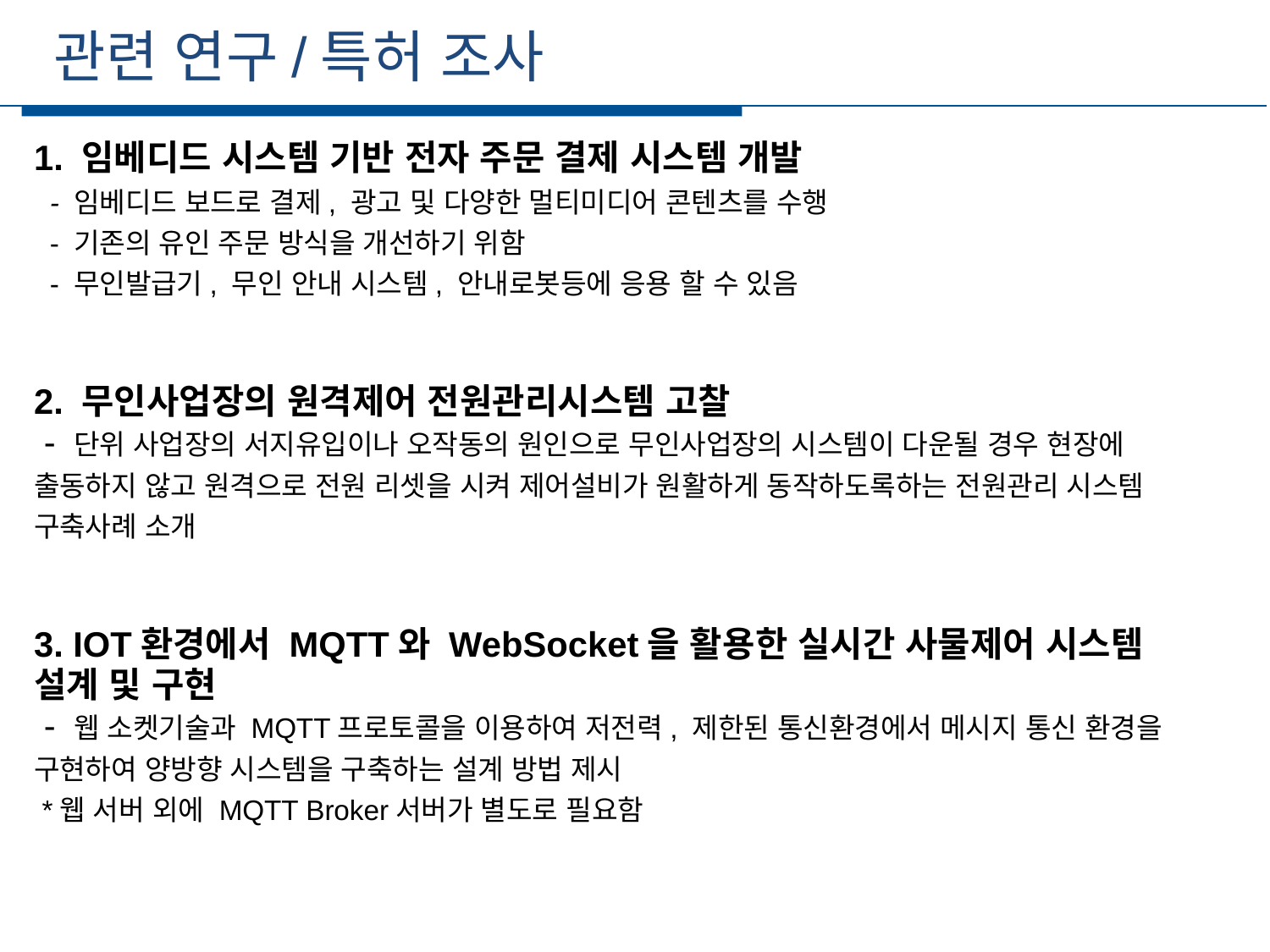

관련 연구/특허 조사
세부일정

1. 임베디드 시스템 기반 전자 주문 결제 시스템 개발
  - 임베디드 보드로 결제, 광고 및 다양한 멀티미디어 콘텐츠를 수행
  - 기존의 유인 주문 방식을 개선하기 위함
  - 무인발급기, 무인 안내 시스템, 안내로봇등에 응용 할 수 있음

2. 무인사업장의 원격제어 전원관리시스템 고찰
 - 단위 사업장의 서지유입이나 오작동의 원인으로 무인사업장의 시스템이 다운될 경우 현장에 출동하지 않고 원격으로 전원 리셋을 시켜 제어설비가 원활하게 동작하도록하는 전원관리 시스템 구축사례 소개

3. IOT환경에서 MQTT와 WebSocket을 활용한 실시간 사물제어 시스템 설계 및 구현
 - 웹 소켓기술과 MQTT프로토콜을 이용하여 저전력, 제한된 통신환경에서 메시지 통신 환경을 구현하여 양방향 시스템을 구축하는 설계 방법 제시
 *웹 서버 외에 MQTT Broker서버가 별도로 필요함